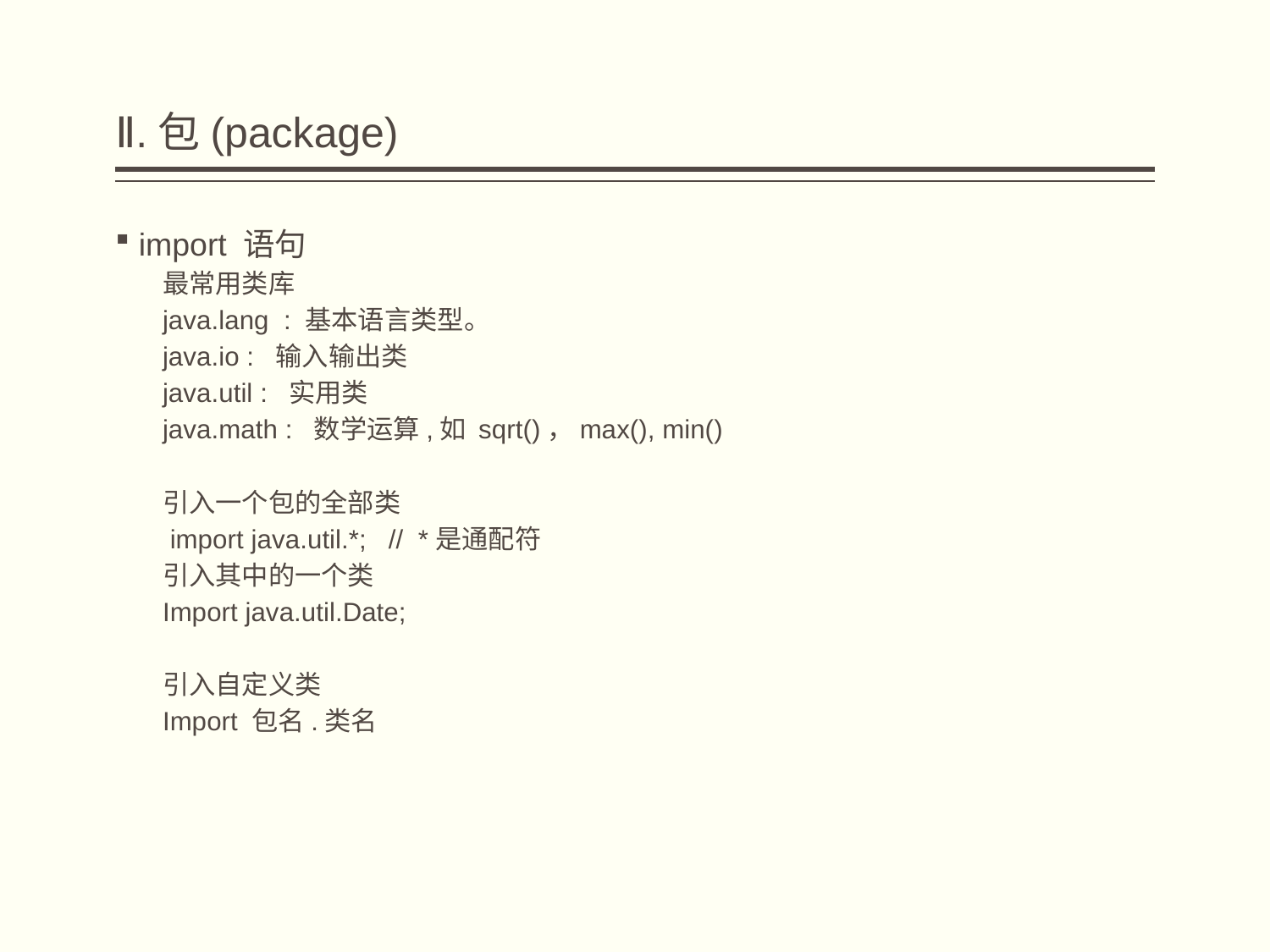

# Ⅱ.包(package)
import 语句
最常用类库
java.lang  : 基本语言类型。
java.io :  输入输出类
java.util :  实用类
java.math :  数学运算,如 sqrt()，max(), min()

引入一个包的全部类
 import java.util.*;   //  *是通配符
引入其中的一个类
Import java.util.Date;

引入自定义类
Import 包名.类名